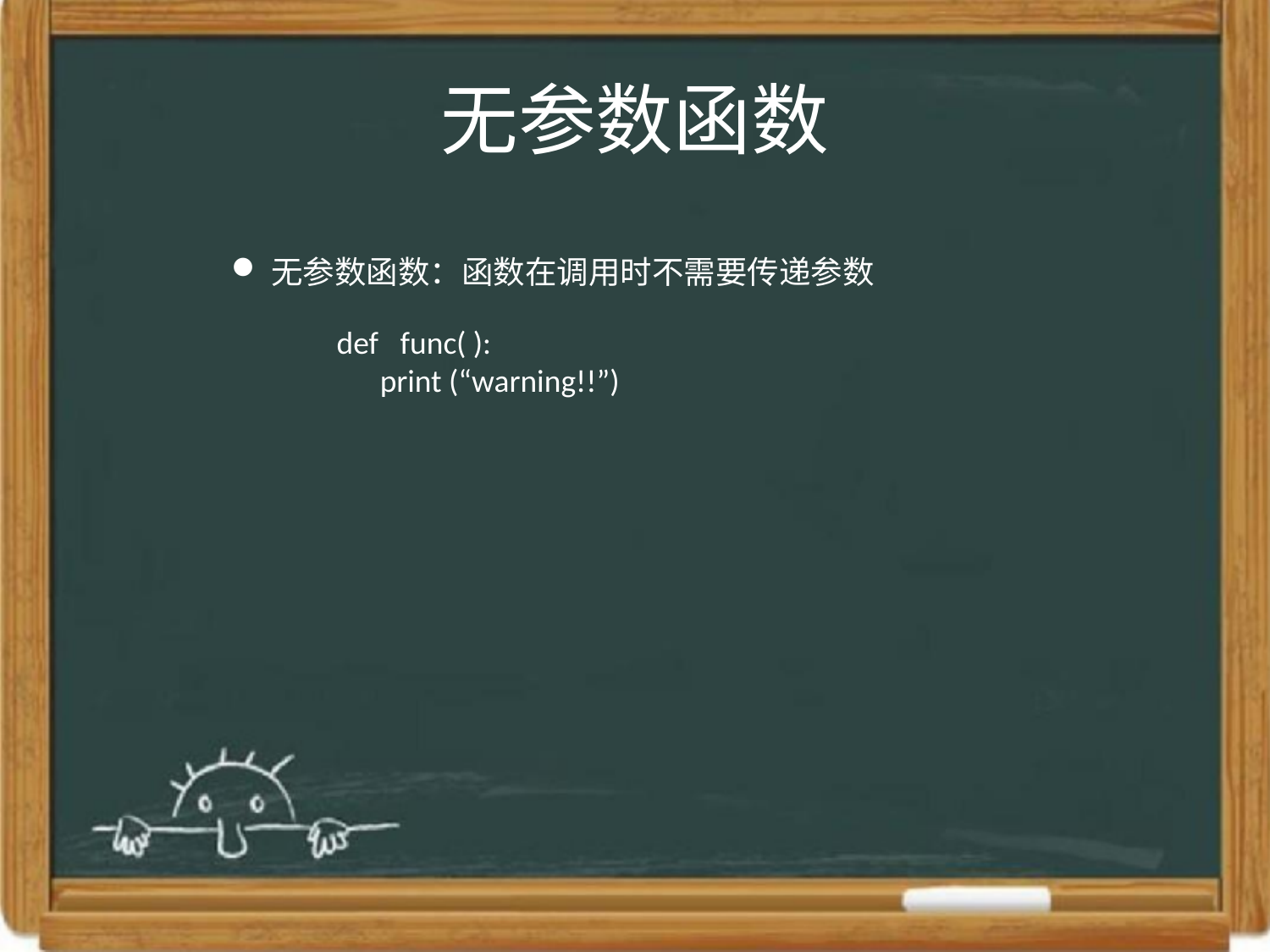

# 无参数函数
无参数函数：函数在调用时不需要传递参数
 def   func( ):
       print (“warning!!”)